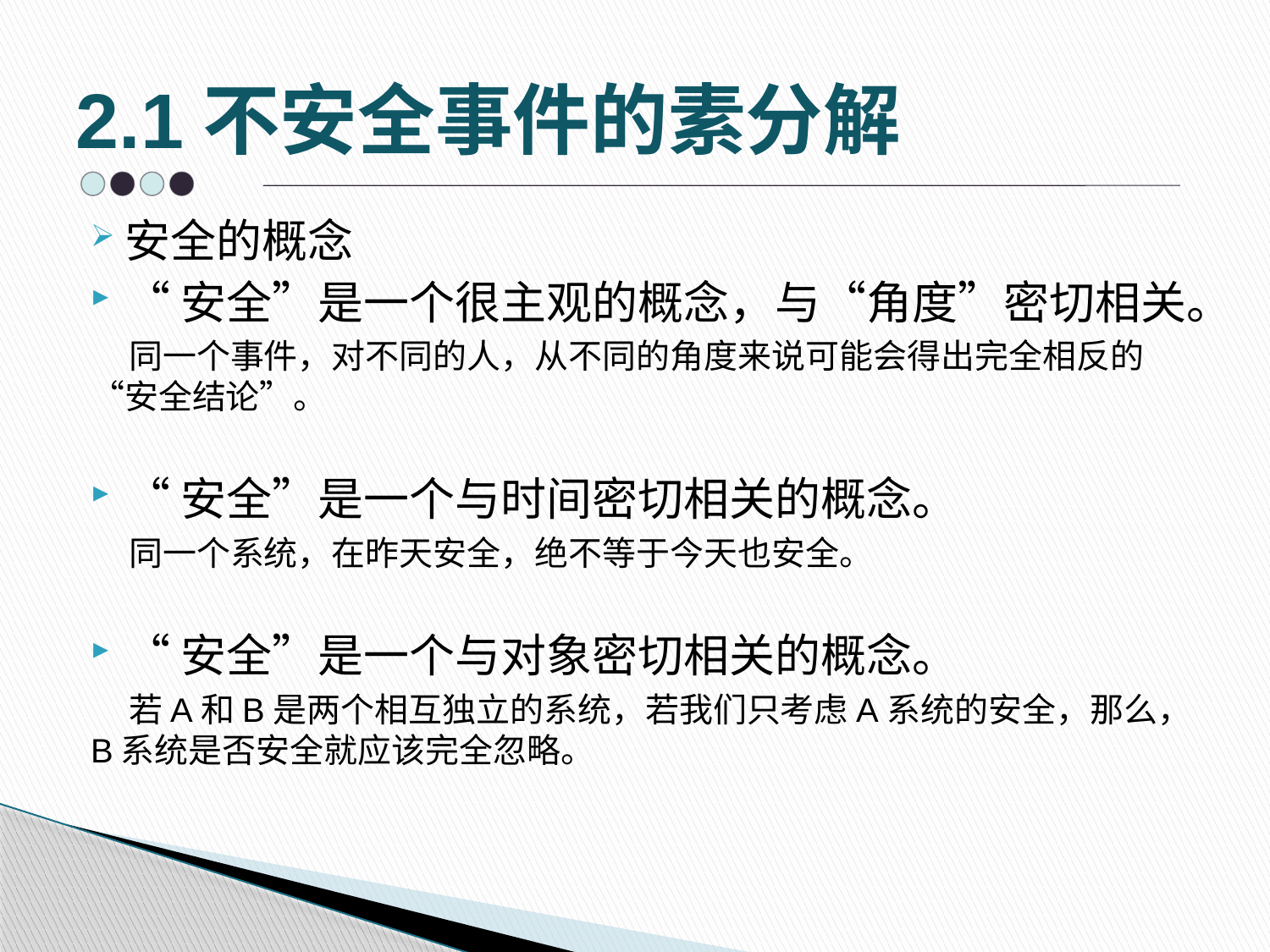

# 2.1不安全事件的素分解

安全的概念
“安全”是一个很主观的概念，与“角度”密切相关。
    同一个事件，对不同的人，从不同的角度来说可能会得出完全相反的“安全结论”。

“安全”是一个与时间密切相关的概念。
    同一个系统，在昨天安全，绝不等于今天也安全。

“安全”是一个与对象密切相关的概念。
    若A和B是两个相互独立的系统，若我们只考虑A系统的安全，那么，B系统是否安全就应该完全忽略。